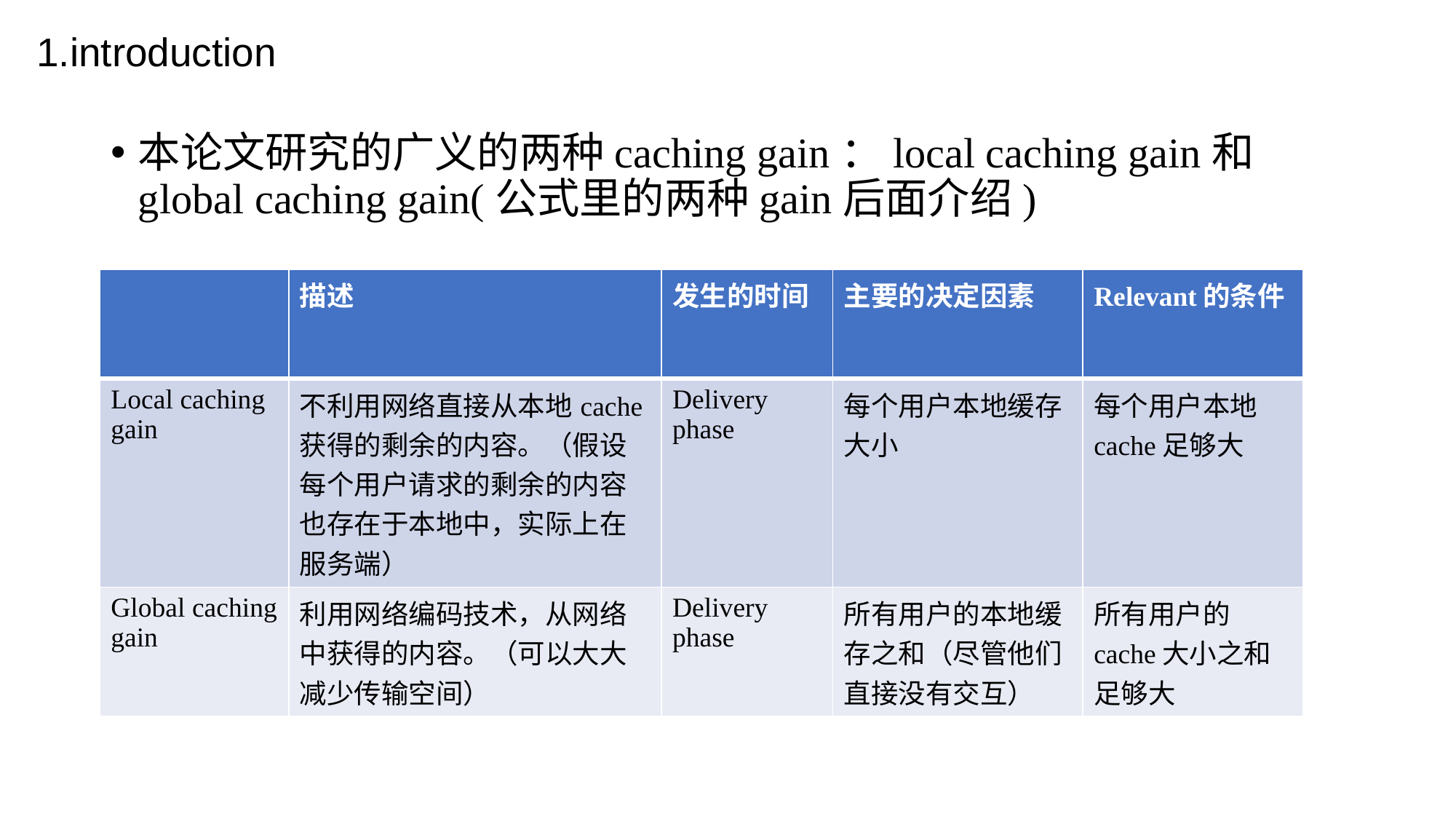

# 1.introduction
本论文研究的广义的两种caching gain：local caching gain和global caching gain(公式里的两种gain后面介绍)

|  | 描述 | 发生的时间 | 主要的决定因素 | Relevant的条件 |
| --- | --- | --- | --- | --- |
| Local caching gain | 不利用网络直接从本地cache获得的剩余的内容。（假设每个用户请求的剩余的内容也存在于本地中，实际上在服务端） | Delivery phase | 每个用户本地缓存大小 | 每个用户本地cache足够大 |
| Global caching gain | 利用网络编码技术，从网络中获得的内容。（可以大大减少传输空间） | Delivery phase | 所有用户的本地缓存之和（尽管他们直接没有交互） | 所有用户的cache大小之和足够大 |